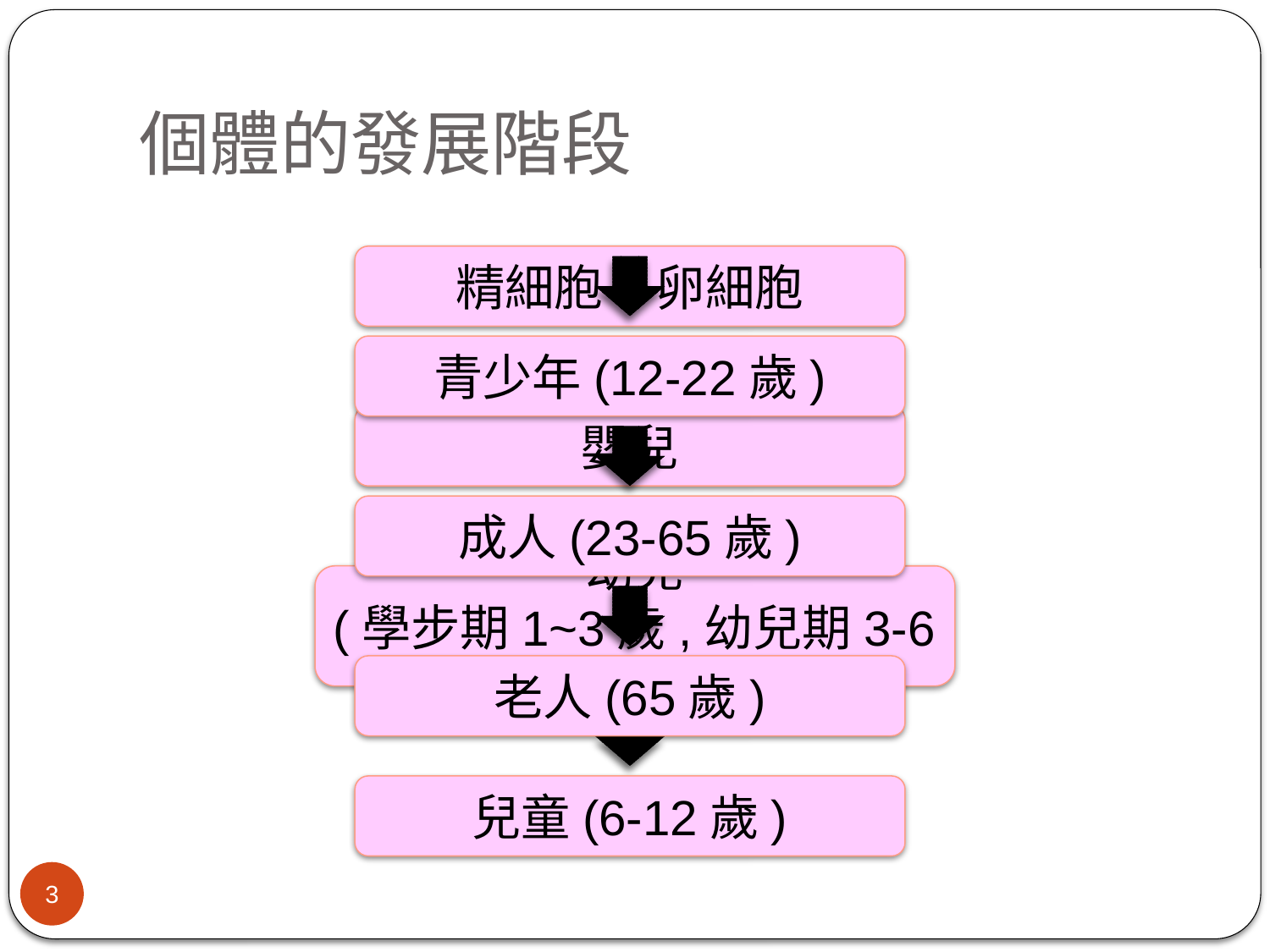

# 個體的發展階段
精細胞+卵細胞

青少年(12-22歲)
嬰兒

成人(23-65歲)
幼兒
(學步期1~3歲,幼兒期3-6歲)

老人(65歲)

兒童(6-12歲)
3